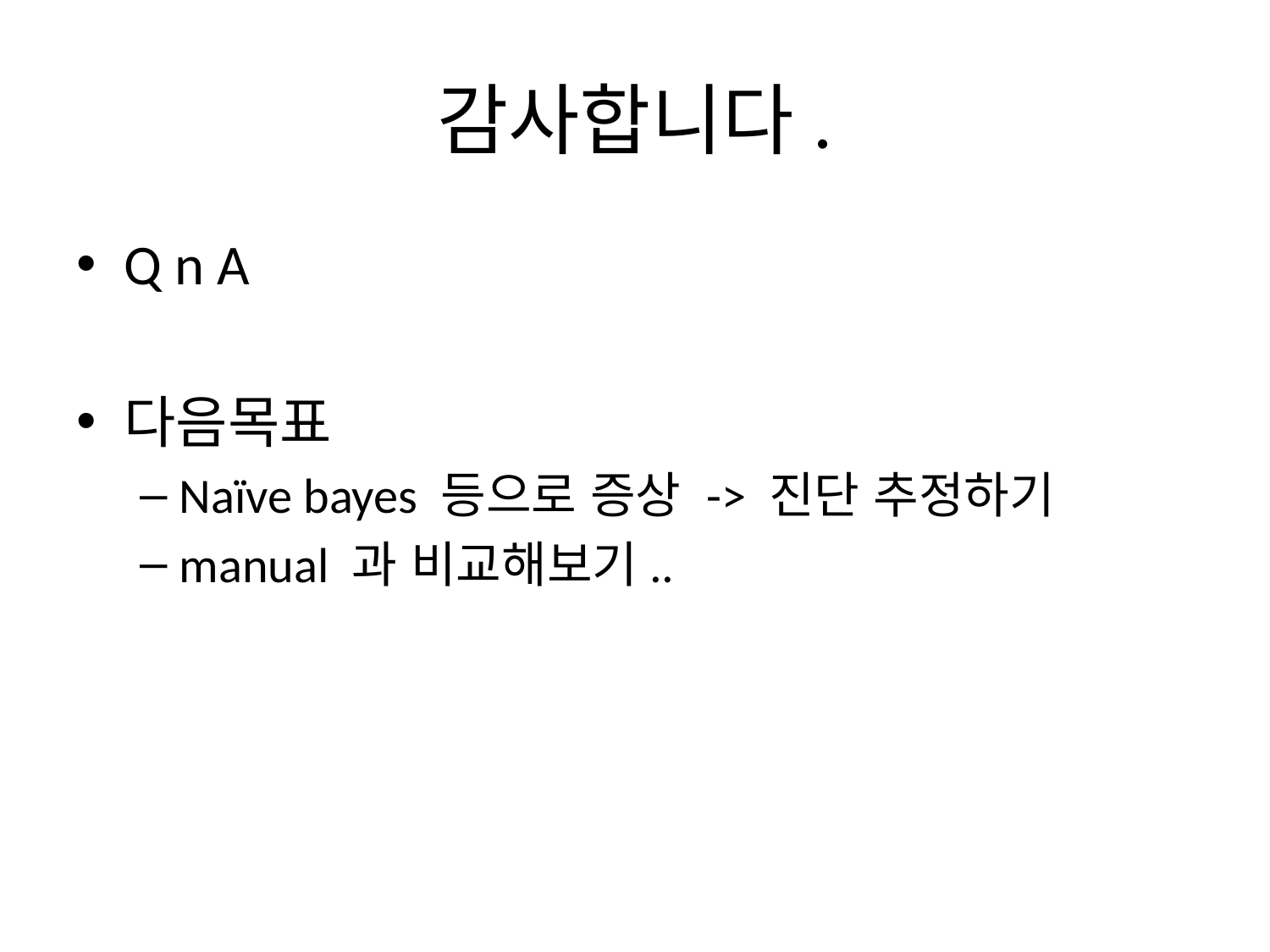

# 감사합니다.
Q n A

다음목표
Naïve bayes 등으로 증상 -> 진단 추정하기
manual 과 비교해보기..